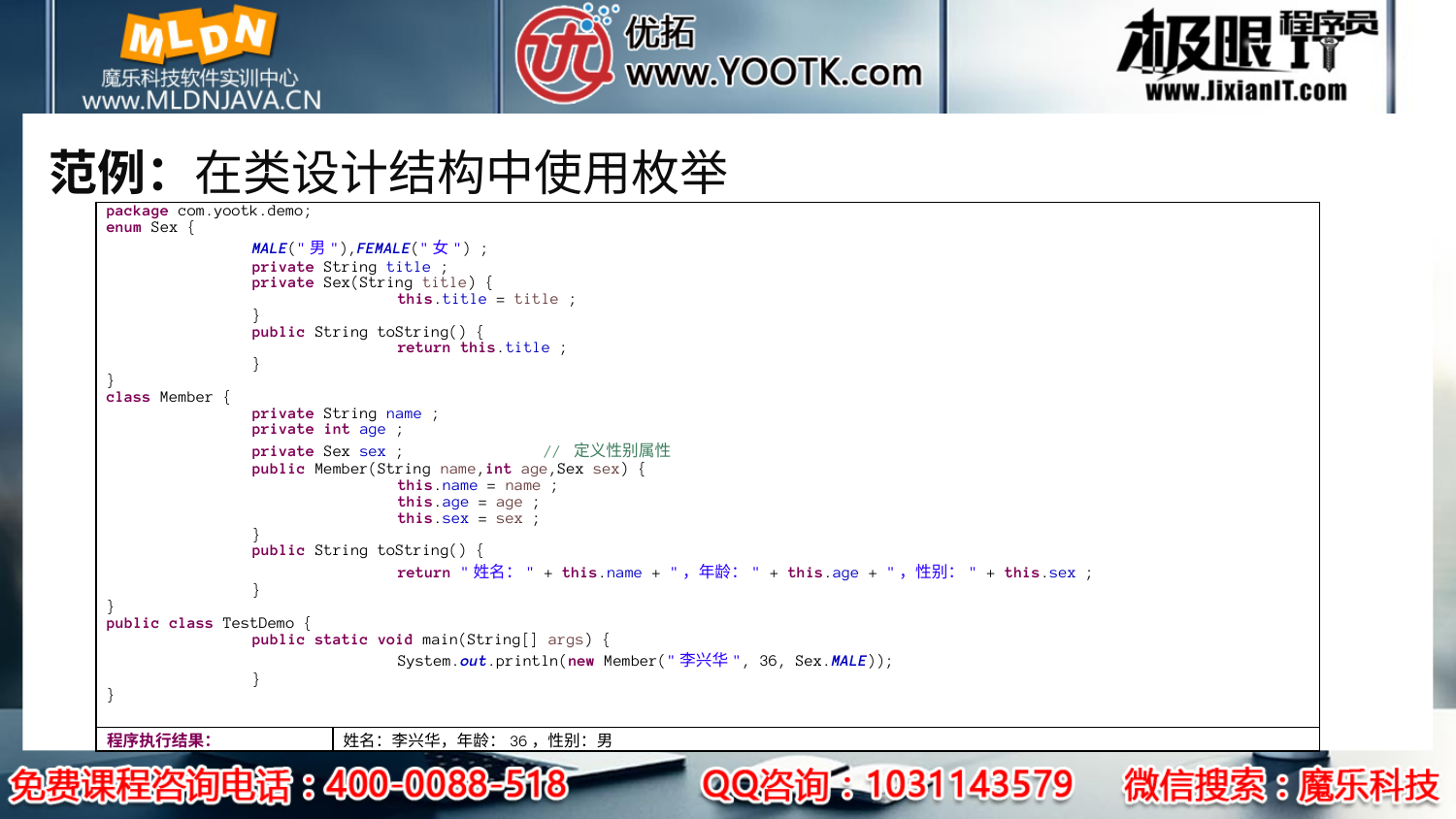

# 范例：在类设计结构中使用枚举
| package com.yootk.demo; enum Sex { MALE("男"),FEMALE("女") ; private String title ; private Sex(String title) { this.title = title ; } public String toString() { return this.title ; } } class Member { private String name ; private int age ; private Sex sex ; // 定义性别属性 public Member(String name,int age,Sex sex) { this.name = name ; this.age = age ; this.sex = sex ; } public String toString() { return "姓名：" + this.name + "，年龄：" + this.age + "，性别：" + this.sex ; } } public class TestDemo { public static void main(String[] args) { System.out.println(new Member("李兴华", 36, Sex.MALE)); } } |  |
| --- | --- |
| 程序执行结果： | 姓名：李兴华，年龄：36，性别：男 |